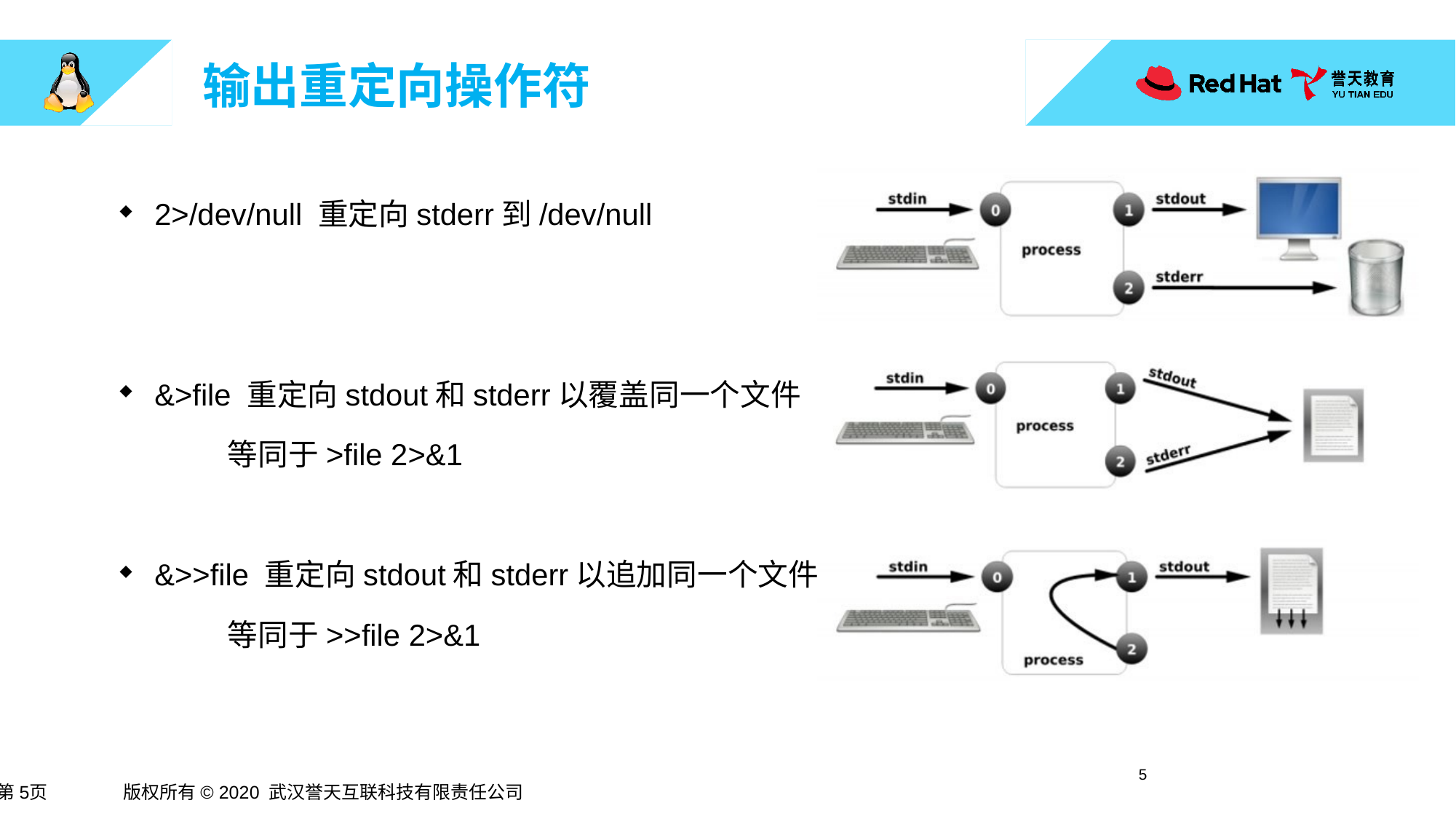

# 输出重定向操作符

2>/dev/null 重定向stderr到/dev/null

&>file 重定向stdout和stderr以覆盖同一个文件
	等同于>file 2>&1

&>>file 重定向stdout和stderr以追加同一个文件
	等同于>>file 2>&1
5